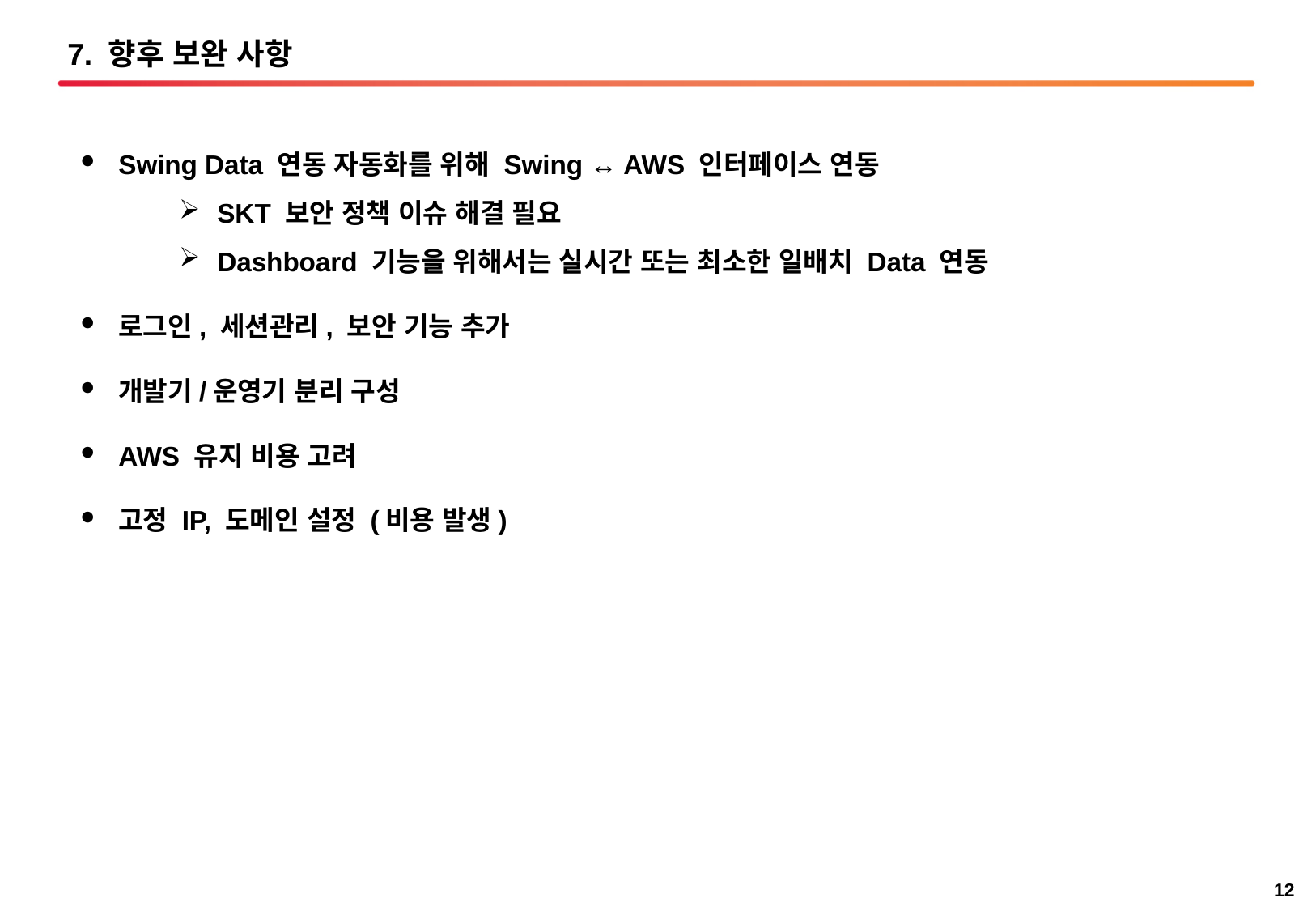

7. 향후 보완 사항
Swing Data 연동 자동화를 위해 Swing ↔ AWS 인터페이스 연동
SKT 보안 정책 이슈 해결 필요
Dashboard 기능을 위해서는 실시간 또는 최소한 일배치 Data 연동
로그인, 세션관리, 보안 기능 추가
개발기/운영기 분리 구성
AWS 유지 비용 고려
고정 IP, 도메인 설정 (비용 발생)